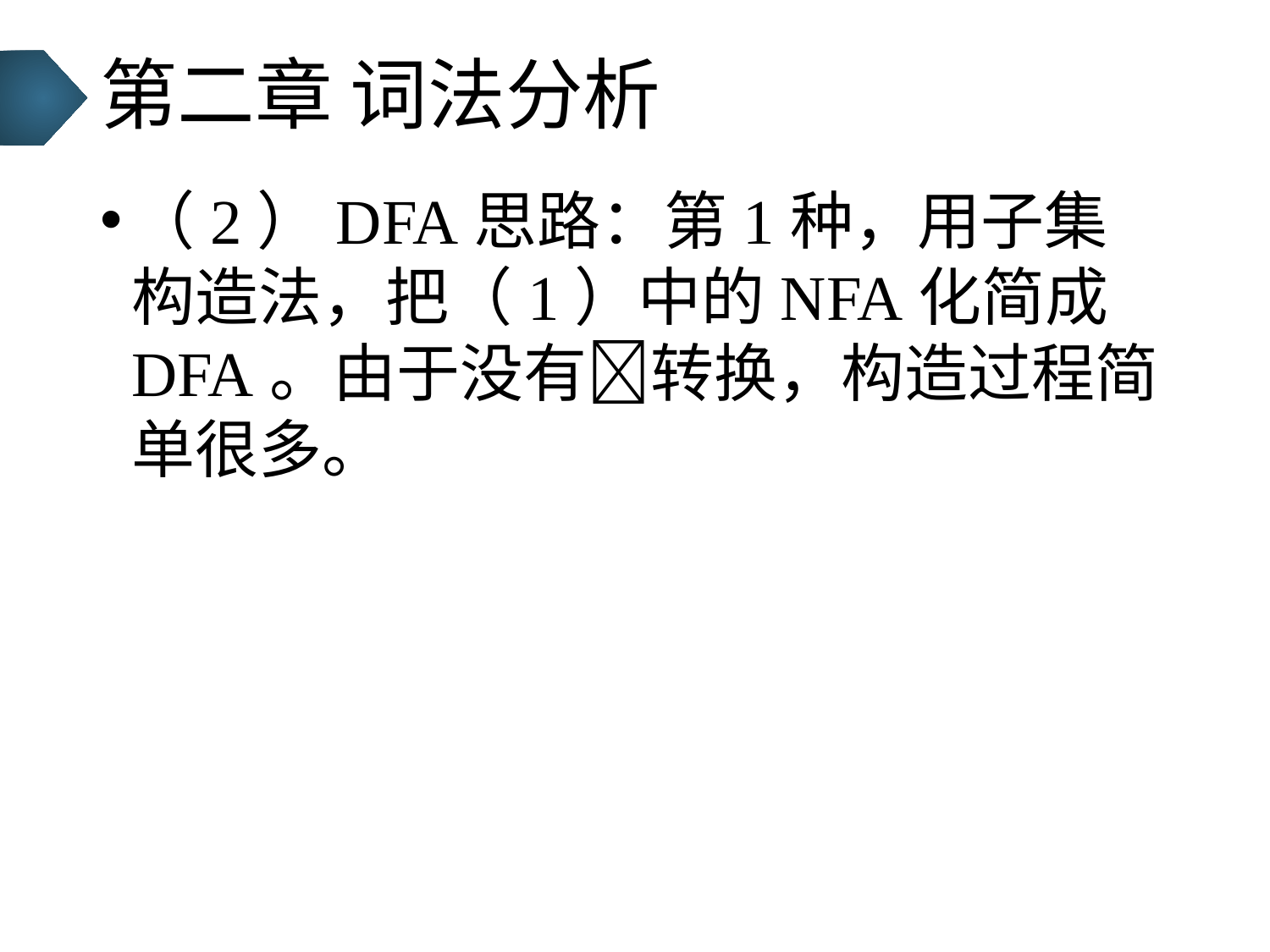

# 第二章 词法分析
（2）DFA思路：第1种，用子集构造法，把（1）中的NFA化简成DFA。由于没有ε转换，构造过程简单很多。